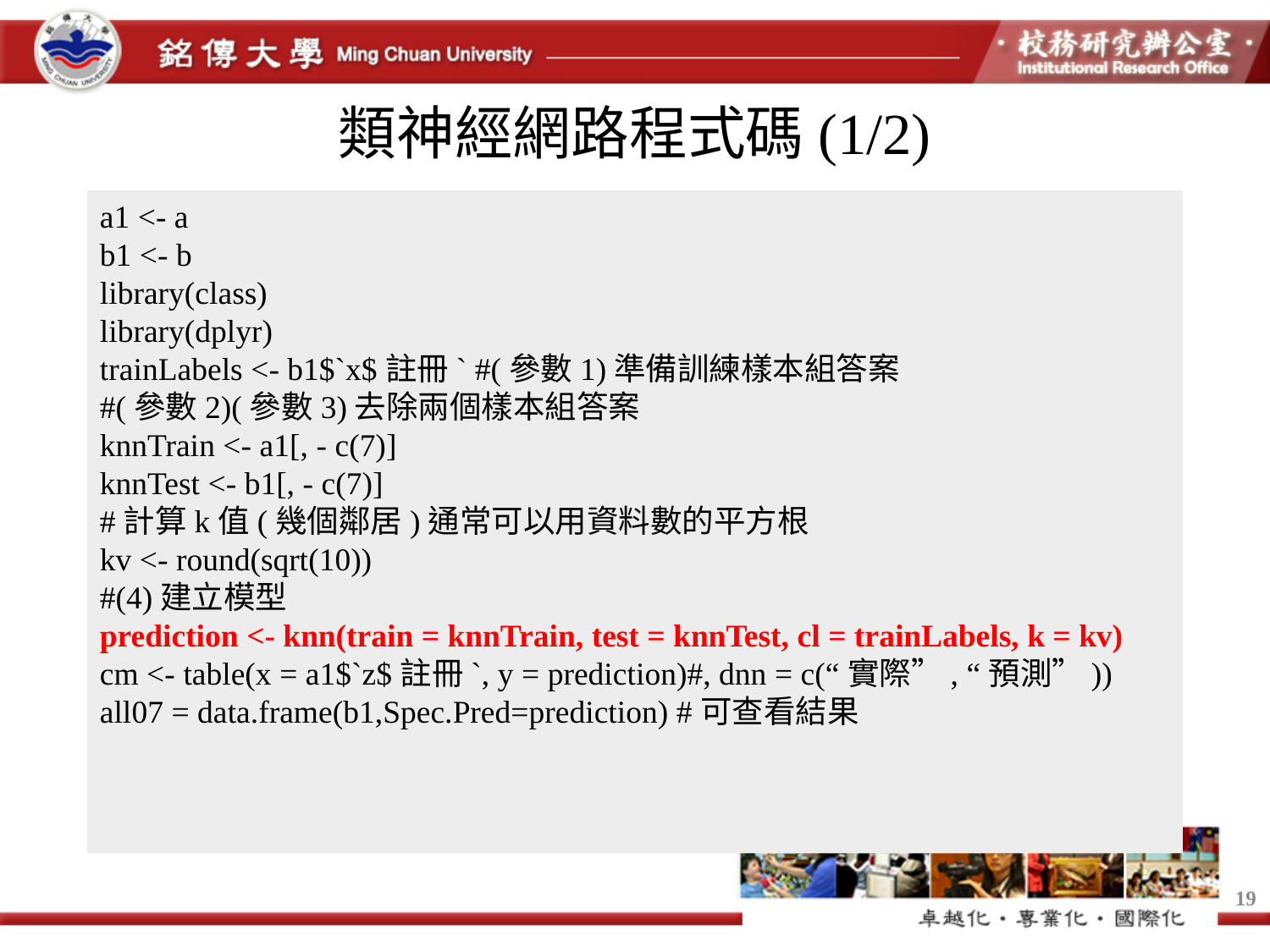

# 類神經網路程式碼(1/2)
a1 <- a
b1 <- b
library(class)
library(dplyr)
trainLabels <- b1$`x$註冊` #(參數1)準備訓練樣本組答案
#(參數2)(參數3)去除兩個樣本組答案
knnTrain <- a1[, - c(7)]
knnTest <- b1[, - c(7)]
#計算k值(幾個鄰居)通常可以用資料數的平方根
kv <- round(sqrt(10))
#(4)建立模型
prediction <- knn(train = knnTrain, test = knnTest, cl = trainLabels, k = kv)
cm <- table(x = a1$`z$註冊`, y = prediction)#, dnn = c(“實際”, “預測”))
all07 = data.frame(b1,Spec.Pred=prediction) #可查看結果
19